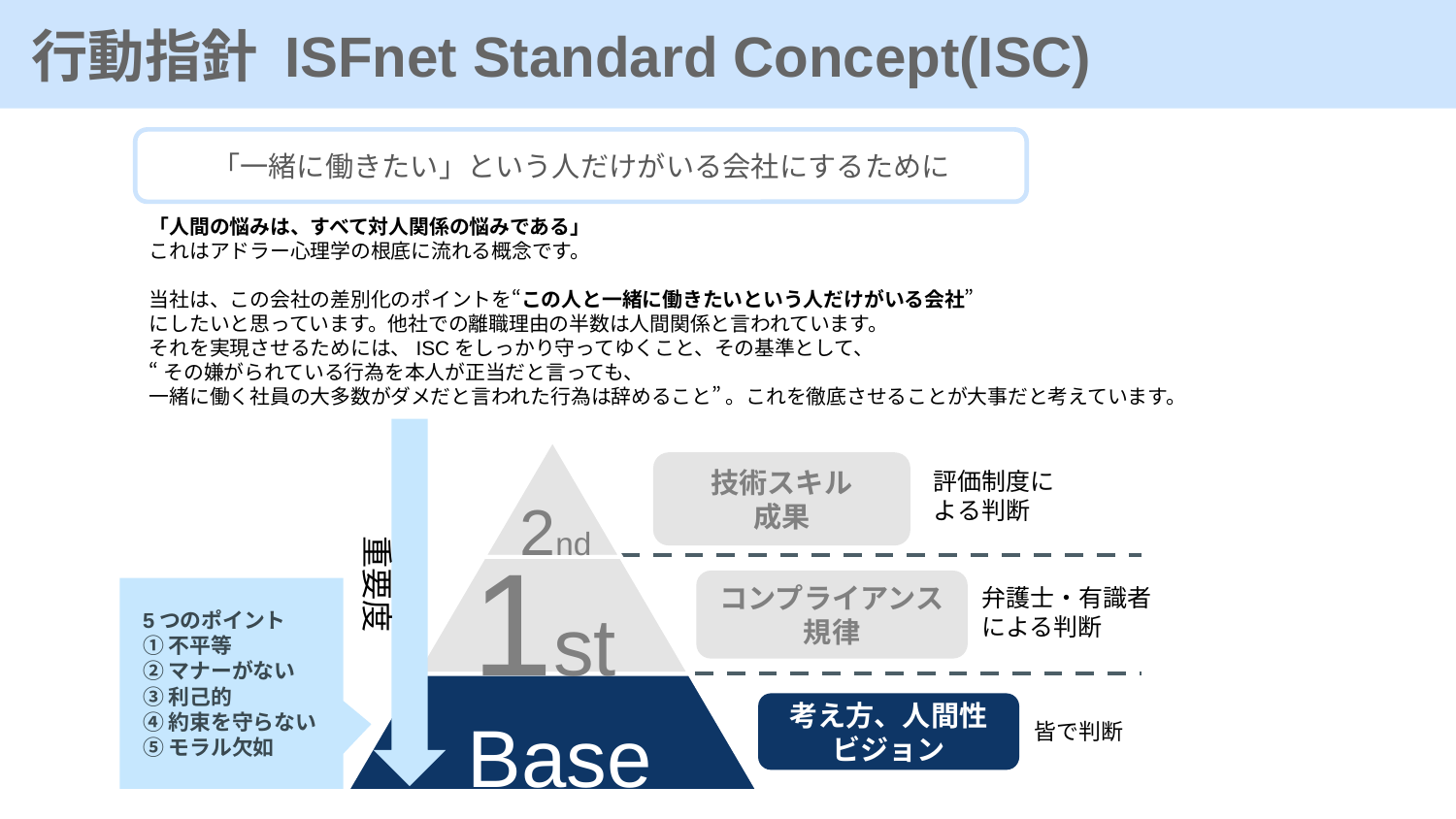

行動指針 ISFnet Standard Concept(ISC)
「一緒に働きたい」という人だけがいる会社にするために
「人間の悩みは、すべて対人関係の悩みである」
これはアドラー心理学の根底に流れる概念です。

当社は、この会社の差別化のポイントを“この人と一緒に働きたいという人だけがいる会社”
にしたいと思っています。他社での離職理由の半数は人間関係と言われています。
それを実現させるためには、ISCをしっかり守ってゆくこと、その基準として、
“その嫌がられている行為を本人が正当だと言っても、
一緒に働く社員の大多数がダメだと言われた行為は辞めること” 。これを徹底させることが大事だと考えています。

技術スキル
成果
評価制度に
よる判断
2nd
重要度
1st

コンプライアンス
規律
弁護士・有識者
による判断
5つのポイント
①不平等
②マナーがない
③利己的
④約束を守らない
⑤モラル欠如
考え方、人間性
ビジョン
Base
皆で判断